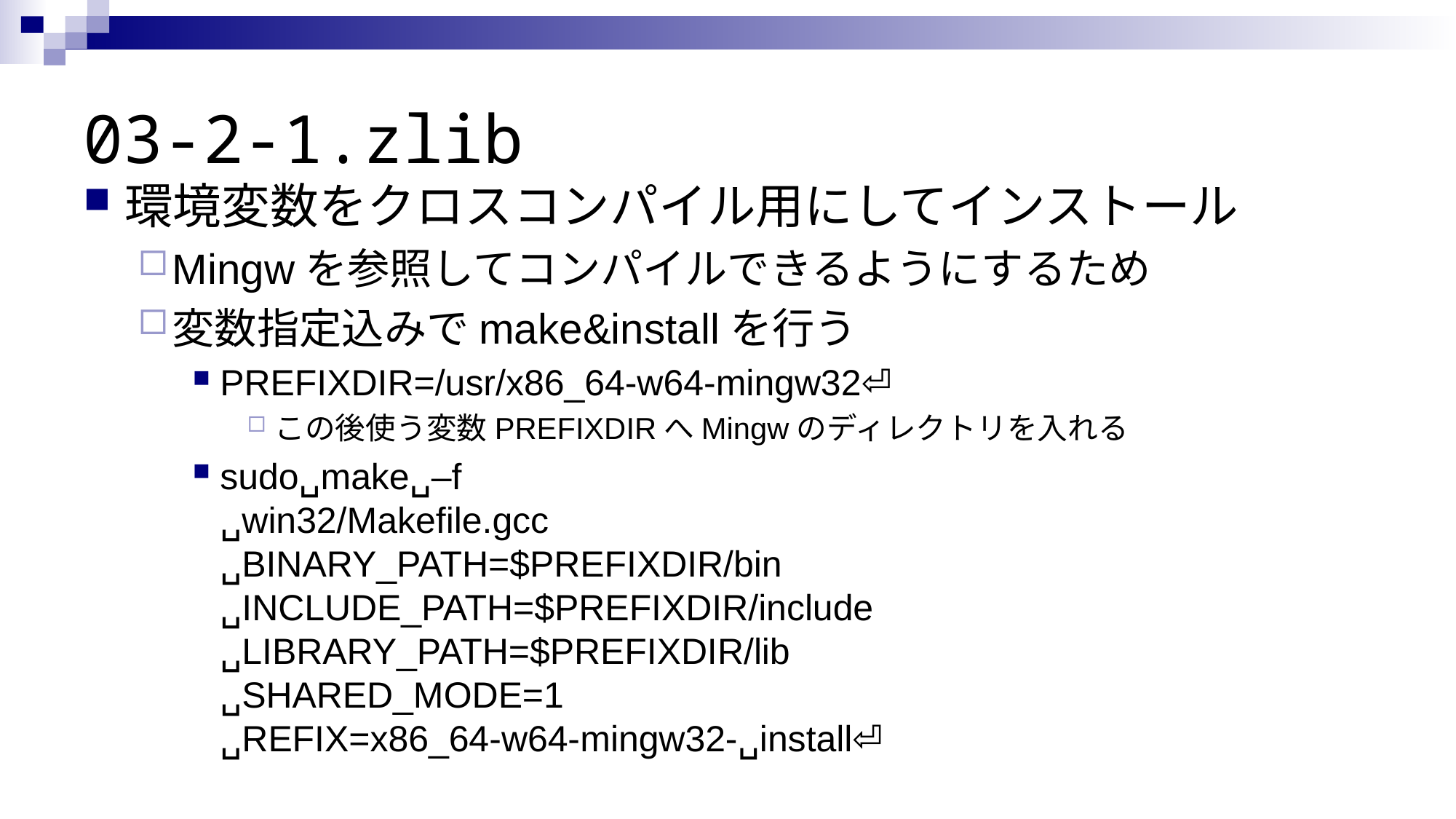

# 03-2-1.zlib
環境変数をクロスコンパイル用にしてインストール
Mingwを参照してコンパイルできるようにするため
変数指定込みでmake&installを行う
PREFIXDIR=/usr/x86_64-w64-mingw32⏎
この後使う変数PREFIXDIRへMingwのディレクトリを入れる
sudo␣make␣–f
␣win32/Makefile.gcc
␣BINARY_PATH=$PREFIXDIR/bin
␣INCLUDE_PATH=$PREFIXDIR/include
␣LIBRARY_PATH=$PREFIXDIR/lib
␣SHARED_MODE=1
␣REFIX=x86_64-w64-mingw32-␣install⏎